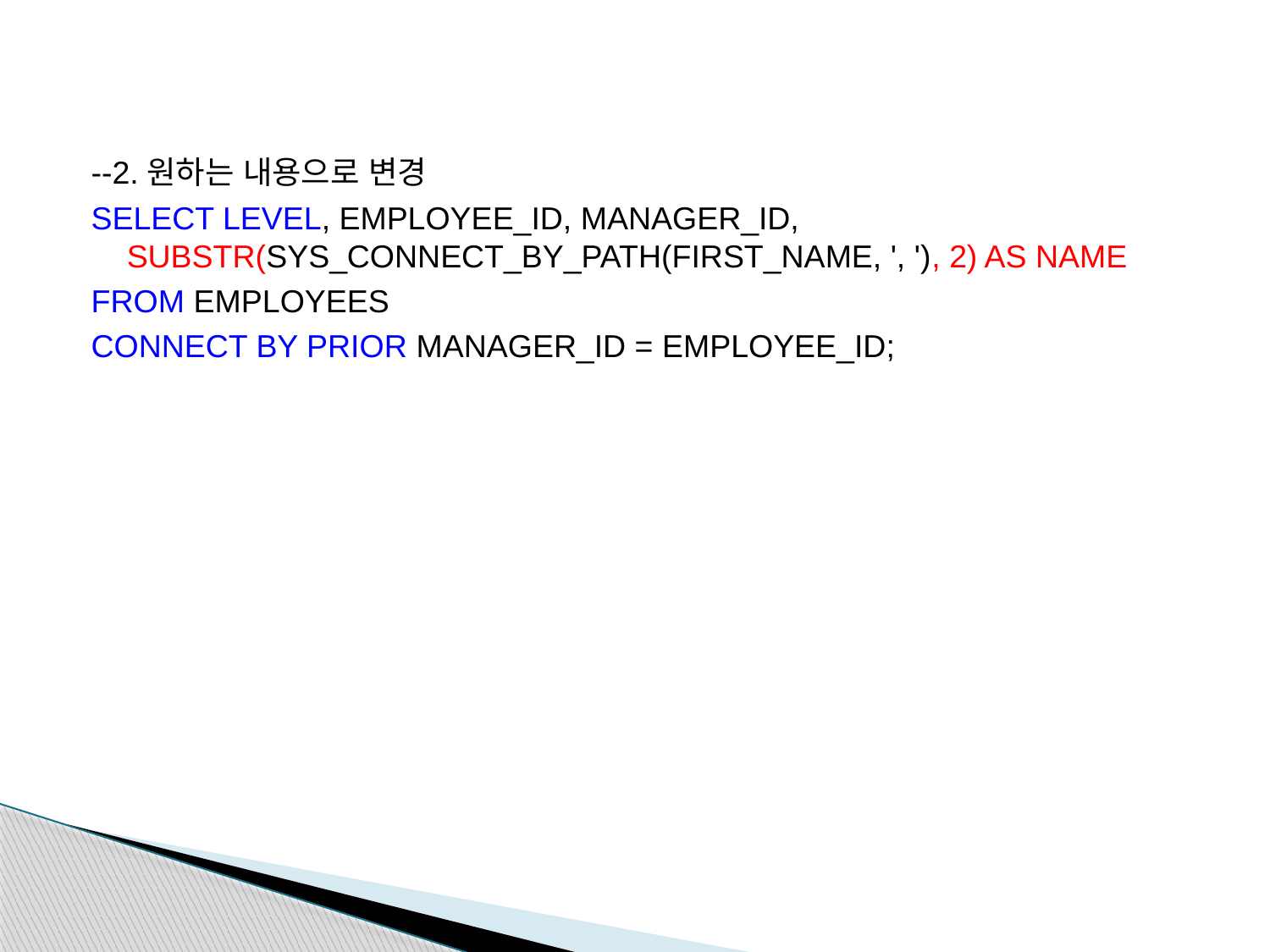

--2.원하는 내용으로 변경
SELECT LEVEL, EMPLOYEE_ID, MANAGER_ID, SUBSTR(SYS_CONNECT_BY_PATH(FIRST_NAME, ', '), 2) AS NAME
FROM EMPLOYEES
CONNECT BY PRIOR MANAGER_ID = EMPLOYEE_ID;